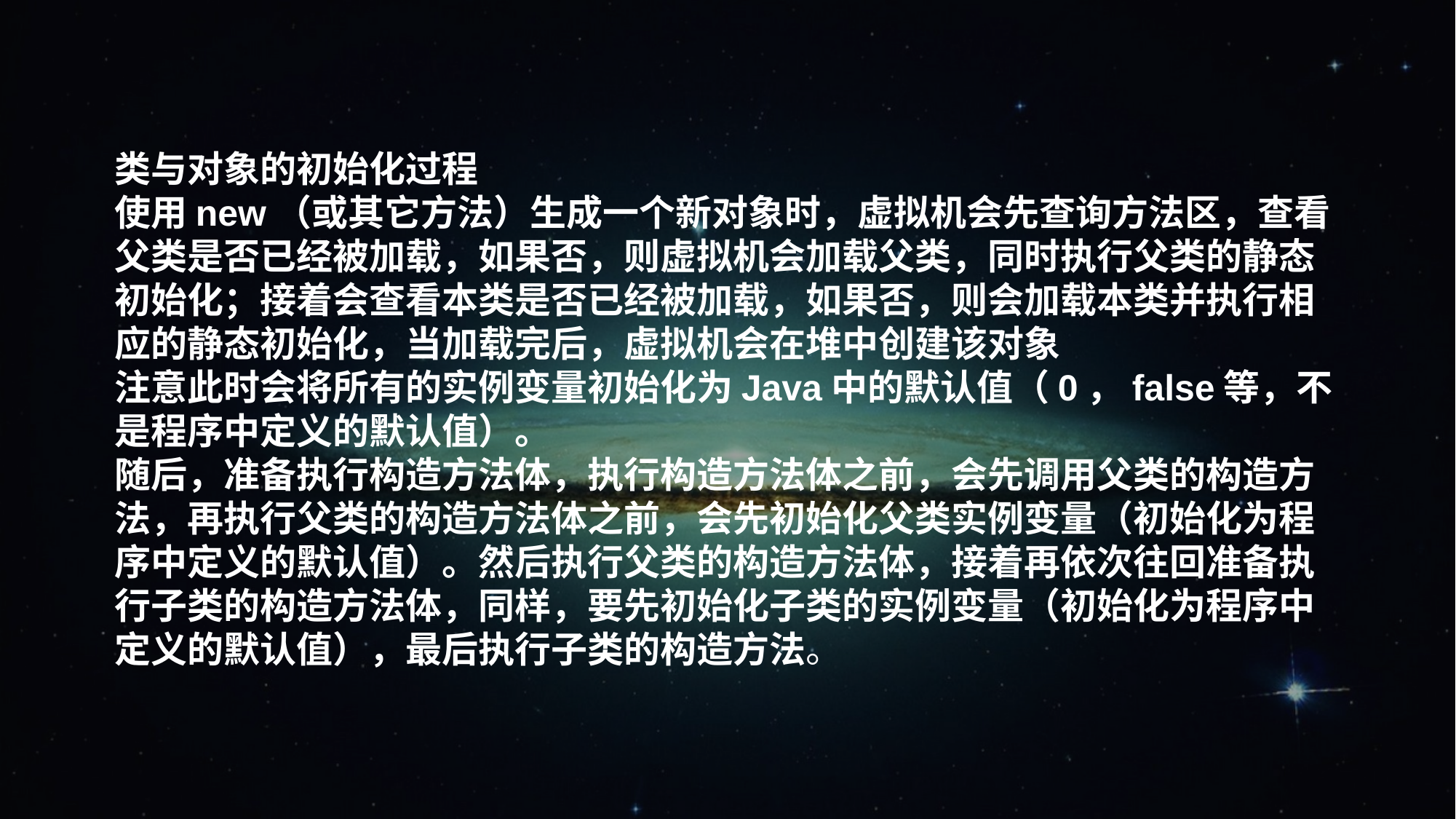

类与对象的初始化过程
使用new（或其它方法）生成一个新对象时，虚拟机会先查询方法区，查看父类是否已经被加载，如果否，则虚拟机会加载父类，同时执行父类的静态初始化；接着会查看本类是否已经被加载，如果否，则会加载本类并执行相应的静态初始化，当加载完后，虚拟机会在堆中创建该对象
注意此时会将所有的实例变量初始化为Java中的默认值（0，false等，不是程序中定义的默认值）。
随后，准备执行构造方法体，执行构造方法体之前，会先调用父类的构造方法，再执行父类的构造方法体之前，会先初始化父类实例变量（初始化为程序中定义的默认值）。然后执行父类的构造方法体，接着再依次往回准备执行子类的构造方法体，同样，要先初始化子类的实例变量（初始化为程序中定义的默认值），最后执行子类的构造方法。